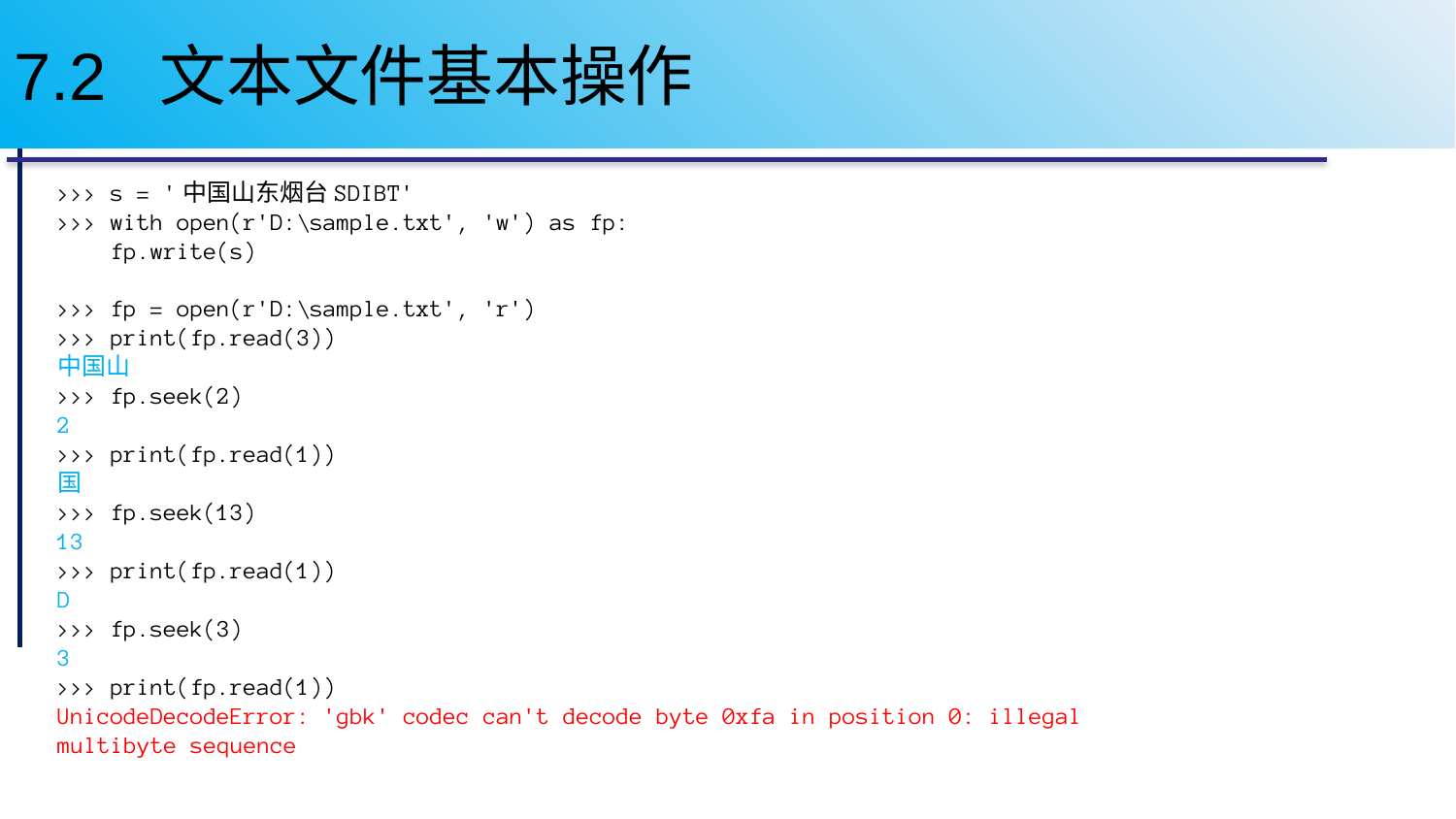

# 7.2  文本文件基本操作
>>> s = '中国山东烟台SDIBT'
>>> with open(r'D:\sample.txt', 'w') as fp:
    fp.write(s)

>>> fp = open(r'D:\sample.txt', 'r')
>>> print(fp.read(3))
中国山
>>> fp.seek(2)
2
>>> print(fp.read(1))
国
>>> fp.seek(13)
13
>>> print(fp.read(1))
D
>>> fp.seek(3)
3
>>> print(fp.read(1))
UnicodeDecodeError: 'gbk' codec can't decode byte 0xfa in position 0: illegal multibyte sequence